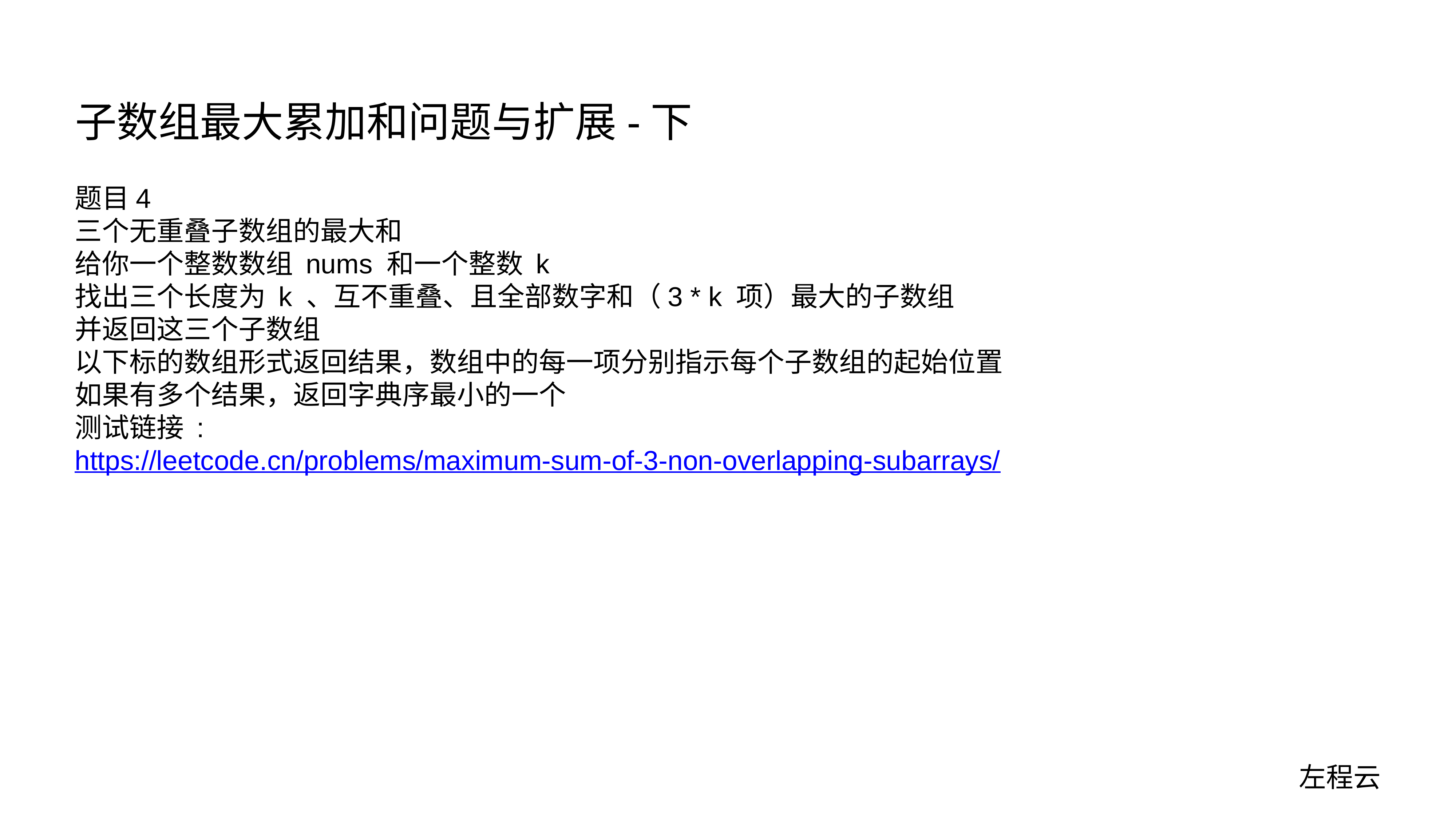

# 子数组最大累加和问题与扩展-下
题目4
三个无重叠子数组的最大和
给你一个整数数组 nums 和一个整数 k
找出三个长度为 k 、互不重叠、且全部数字和（3 * k 项）最大的子数组
并返回这三个子数组
以下标的数组形式返回结果，数组中的每一项分别指示每个子数组的起始位置
如果有多个结果，返回字典序最小的一个
测试链接 :
https://leetcode.cn/problems/maximum-sum-of-3-non-overlapping-subarrays/
左程云